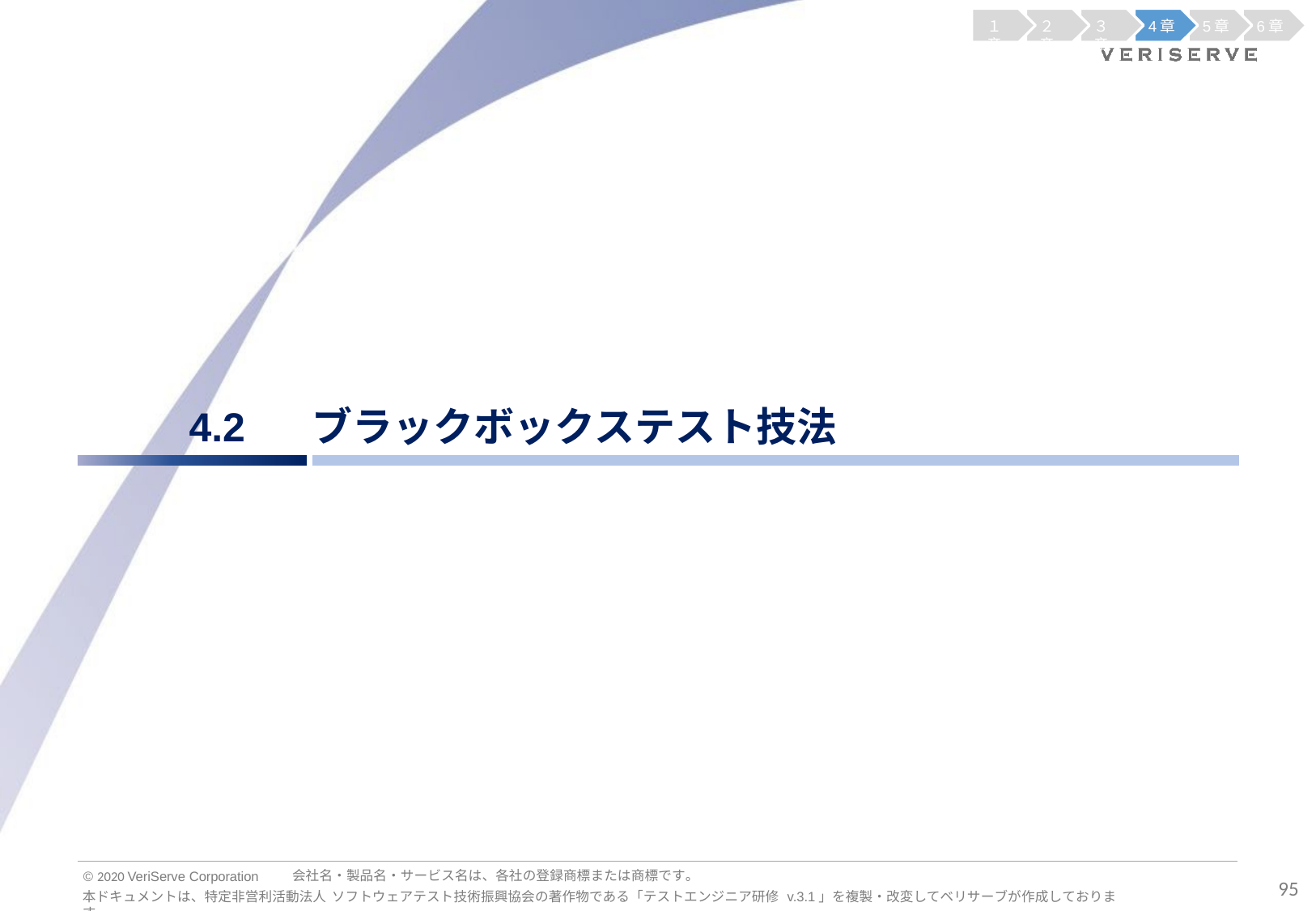

１章
２章
３章
4章
5章
6章

4.2	ブラックボックステスト技法

会社名・製品名・サービス名は、各社の登録商標または商標です。
© 2020 VeriServe Corporation
95
本ドキュメントは、特定非営利活動法人 ソフトウェアテスト技術振興協会の著作物である「テストエンジニア研修 v.3.1」を複製・改変してベリサーブが作成しております。